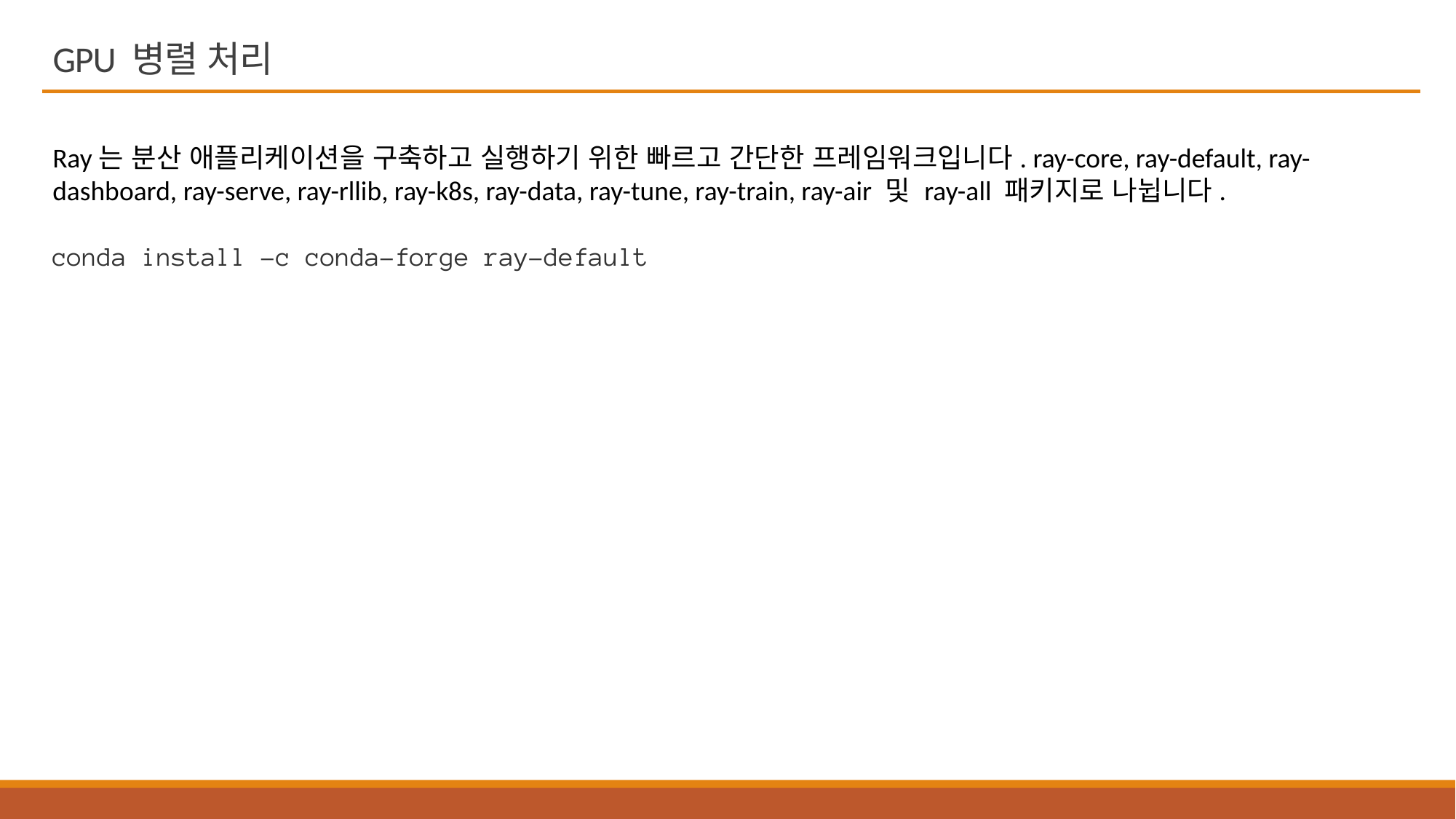

# GPU 병렬 처리
Ray는 분산 애플리케이션을 구축하고 실행하기 위한 빠르고 간단한 프레임워크입니다. ray-core, ray-default, ray-dashboard, ray-serve, ray-rllib, ray-k8s, ray-data, ray-tune, ray-train, ray-air 및 ray-all 패키지로 나뉩니다.

conda install -c conda-forge ray-default